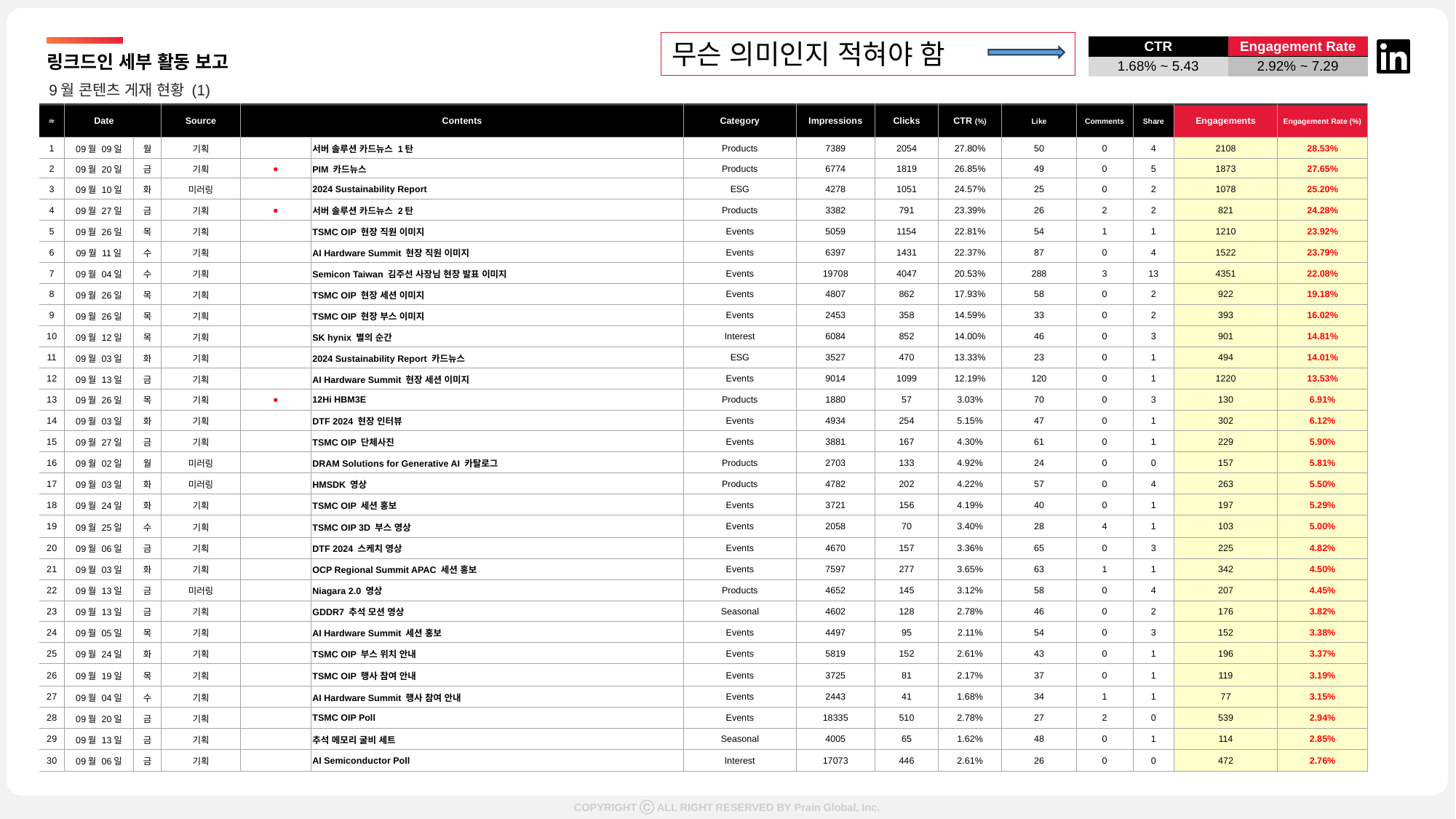

무슨 의미인지 적혀야 함
| CTR | Engagement Rate |
| --- | --- |
| 1.68% ~ 5.43 | 2.92% ~ 7.29 |
링크드인 세부 활동 보고

9월 콘텐츠 게재 현황 (1)
| #r | Date |  | Source | Contents |  | Category | Impressions | Clicks | CTR (%) | Like | Comments | Share | Engagements | Engagement Rate (%) |
| --- | --- | --- | --- | --- | --- | --- | --- | --- | --- | --- | --- | --- | --- | --- |
| 1 | 09월 09일 | 월 | 기획 |  | 서버 솔루션 카드뉴스 1탄 | Products | 7389 | 2054 | 27.80% | 50 | 0 | 4 | 2108 | 28.53% |
| 2 | 09월 20일 | 금 | 기획 | ● | PIM 카드뉴스 | Products | 6774 | 1819 | 26.85% | 49 | 0 | 5 | 1873 | 27.65% |
| 3 | 09월 10일 | 화 | 미러링 |  | 2024 Sustainability Report | ESG | 4278 | 1051 | 24.57% | 25 | 0 | 2 | 1078 | 25.20% |
| 4 | 09월 27일 | 금 | 기획 | ● | 서버 솔루션 카드뉴스 2탄 | Products | 3382 | 791 | 23.39% | 26 | 2 | 2 | 821 | 24.28% |
| 5 | 09월 26일 | 목 | 기획 |  | TSMC OIP 현장 직원 이미지 | Events | 5059 | 1154 | 22.81% | 54 | 1 | 1 | 1210 | 23.92% |
| 6 | 09월 11일 | 수 | 기획 |  | AI Hardware Summit 현장 직원 이미지 | Events | 6397 | 1431 | 22.37% | 87 | 0 | 4 | 1522 | 23.79% |
| 7 | 09월 04일 | 수 | 기획 |  | Semicon Taiwan 김주선 사장님 현장 발표 이미지 | Events | 19708 | 4047 | 20.53% | 288 | 3 | 13 | 4351 | 22.08% |
| 8 | 09월 26일 | 목 | 기획 |  | TSMC OIP 현장 세션 이미지 | Events | 4807 | 862 | 17.93% | 58 | 0 | 2 | 922 | 19.18% |
| 9 | 09월 26일 | 목 | 기획 |  | TSMC OIP 현장 부스 이미지 | Events | 2453 | 358 | 14.59% | 33 | 0 | 2 | 393 | 16.02% |
| 10 | 09월 12일 | 목 | 기획 |  | SK hynix 별의 순간 | Interest | 6084 | 852 | 14.00% | 46 | 0 | 3 | 901 | 14.81% |
| 11 | 09월 03일 | 화 | 기획 |  | 2024 Sustainability Report 카드뉴스 | ESG | 3527 | 470 | 13.33% | 23 | 0 | 1 | 494 | 14.01% |
| 12 | 09월 13일 | 금 | 기획 |  | AI Hardware Summit 현장 세션 이미지 | Events | 9014 | 1099 | 12.19% | 120 | 0 | 1 | 1220 | 13.53% |
| 13 | 09월 26일 | 목 | 기획 | ● | 12Hi HBM3E | Products | 1880 | 57 | 3.03% | 70 | 0 | 3 | 130 | 6.91% |
| 14 | 09월 03일 | 화 | 기획 |  | DTF 2024 현장 인터뷰 | Events | 4934 | 254 | 5.15% | 47 | 0 | 1 | 302 | 6.12% |
| 15 | 09월 27일 | 금 | 기획 |  | TSMC OIP 단체사진 | Events | 3881 | 167 | 4.30% | 61 | 0 | 1 | 229 | 5.90% |
| 16 | 09월 02일 | 월 | 미러링 |  | DRAM Solutions for Generative AI 카탈로그 | Products | 2703 | 133 | 4.92% | 24 | 0 | 0 | 157 | 5.81% |
| 17 | 09월 03일 | 화 | 미러링 |  | HMSDK 영상 | Products | 4782 | 202 | 4.22% | 57 | 0 | 4 | 263 | 5.50% |
| 18 | 09월 24일 | 화 | 기획 |  | TSMC OIP 세션 홍보 | Events | 3721 | 156 | 4.19% | 40 | 0 | 1 | 197 | 5.29% |
| 19 | 09월 25일 | 수 | 기획 |  | TSMC OIP 3D 부스 영상 | Events | 2058 | 70 | 3.40% | 28 | 4 | 1 | 103 | 5.00% |
| 20 | 09월 06일 | 금 | 기획 |  | DTF 2024 스케치 영상 | Events | 4670 | 157 | 3.36% | 65 | 0 | 3 | 225 | 4.82% |
| 21 | 09월 03일 | 화 | 기획 |  | OCP Regional Summit APAC 세션 홍보 | Events | 7597 | 277 | 3.65% | 63 | 1 | 1 | 342 | 4.50% |
| 22 | 09월 13일 | 금 | 미러링 |  | Niagara 2.0 영상 | Products | 4652 | 145 | 3.12% | 58 | 0 | 4 | 207 | 4.45% |
| 23 | 09월 13일 | 금 | 기획 |  | GDDR7 추석 모션 영상 | Seasonal | 4602 | 128 | 2.78% | 46 | 0 | 2 | 176 | 3.82% |
| 24 | 09월 05일 | 목 | 기획 |  | AI Hardware Summit 세션 홍보 | Events | 4497 | 95 | 2.11% | 54 | 0 | 3 | 152 | 3.38% |
| 25 | 09월 24일 | 화 | 기획 |  | TSMC OIP 부스 위치 안내 | Events | 5819 | 152 | 2.61% | 43 | 0 | 1 | 196 | 3.37% |
| 26 | 09월 19일 | 목 | 기획 |  | TSMC OIP 행사 참여 안내 | Events | 3725 | 81 | 2.17% | 37 | 0 | 1 | 119 | 3.19% |
| 27 | 09월 04일 | 수 | 기획 |  | AI Hardware Summit 행사 참여 안내 | Events | 2443 | 41 | 1.68% | 34 | 1 | 1 | 77 | 3.15% |
| 28 | 09월 20일 | 금 | 기획 |  | TSMC OIP Poll | Events | 18335 | 510 | 2.78% | 27 | 2 | 0 | 539 | 2.94% |
| 29 | 09월 13일 | 금 | 기획 |  | 추석 메모리 굴비 세트 | Seasonal | 4005 | 65 | 1.62% | 48 | 0 | 1 | 114 | 2.85% |
| 30 | 09월 06일 | 금 | 기획 |  | AI Semiconductor Poll | Interest | 17073 | 446 | 2.61% | 26 | 0 | 0 | 472 | 2.76% |